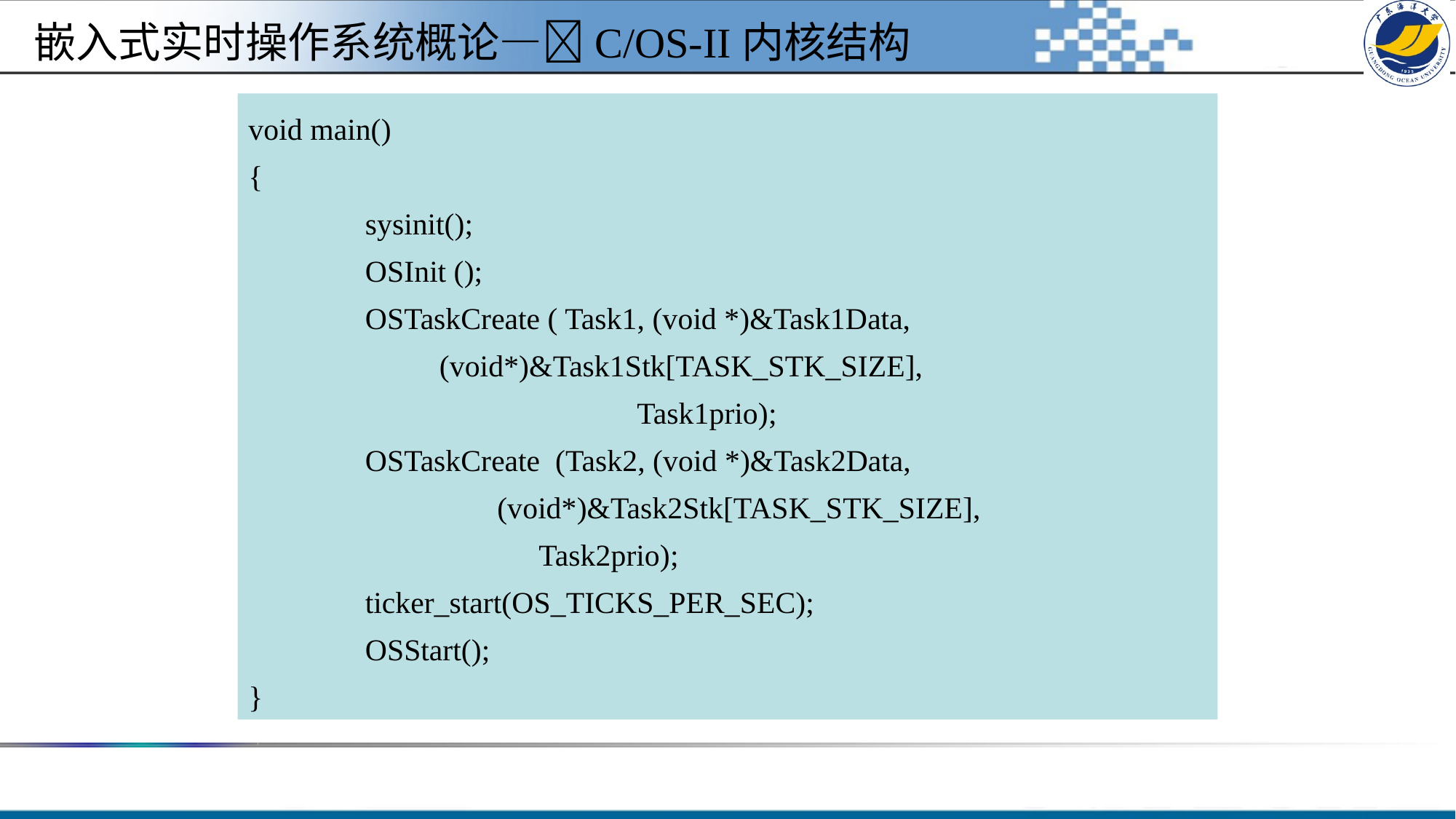

嵌入式实时操作系统概论—μC/OS-II内核结构
void main()
{
	 sysinit();
	 OSInit ();
	 OSTaskCreate ( Task1, (void *)&Task1Data,
                         (void*)&Task1Stk[TASK_STK_SIZE],
			        Task1prio);
	 OSTaskCreate  (Task2, (void *)&Task2Data,                                  	    	    (void*)&Task2Stk[TASK_STK_SIZE],
                                      Task2prio);
        	 ticker_start(OS_TICKS_PER_SEC);
	 OSStart();
}
95